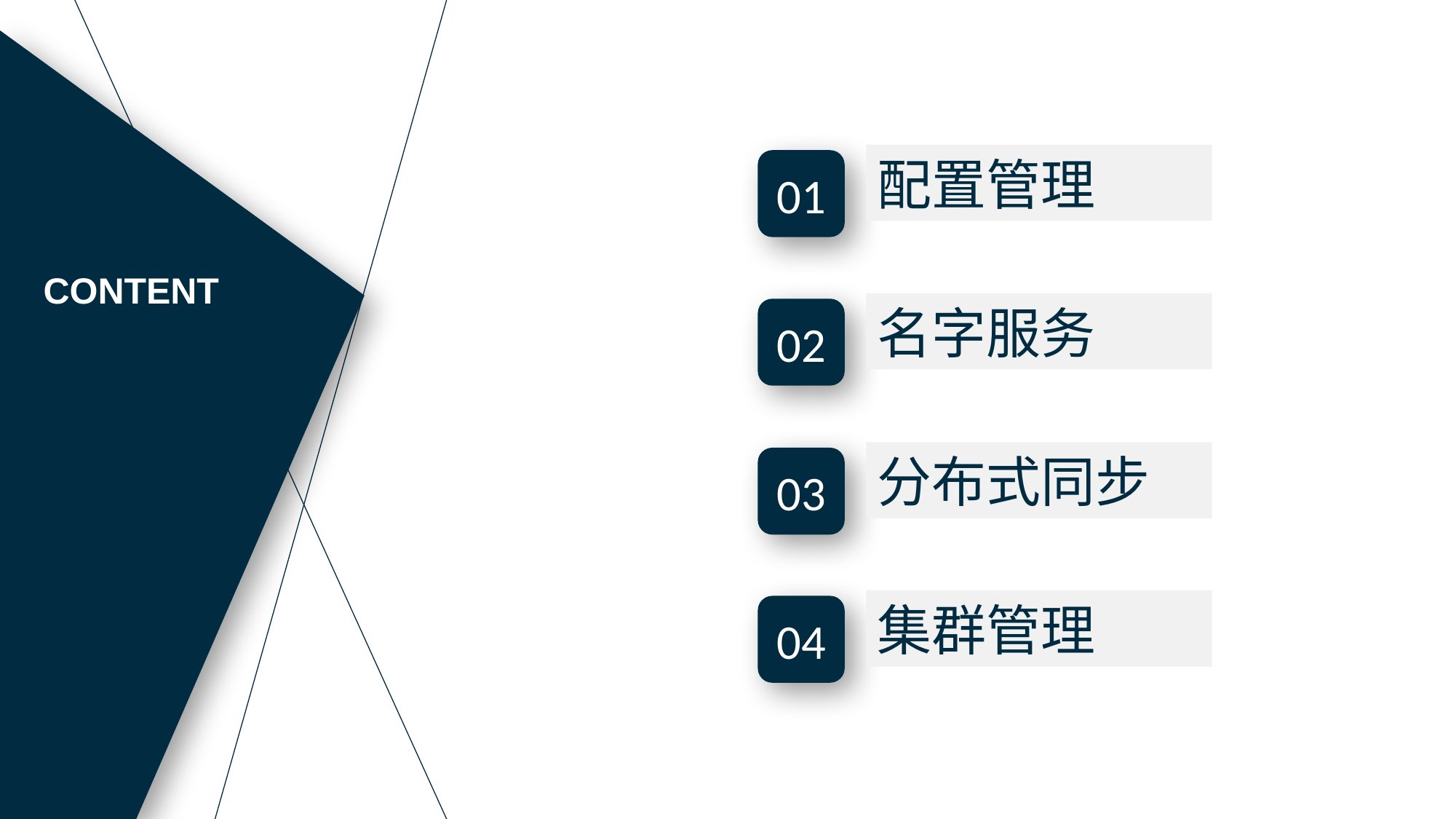

配置管理

01
CONTENT
名字服务

02
分布式同步

03
集群管理

04